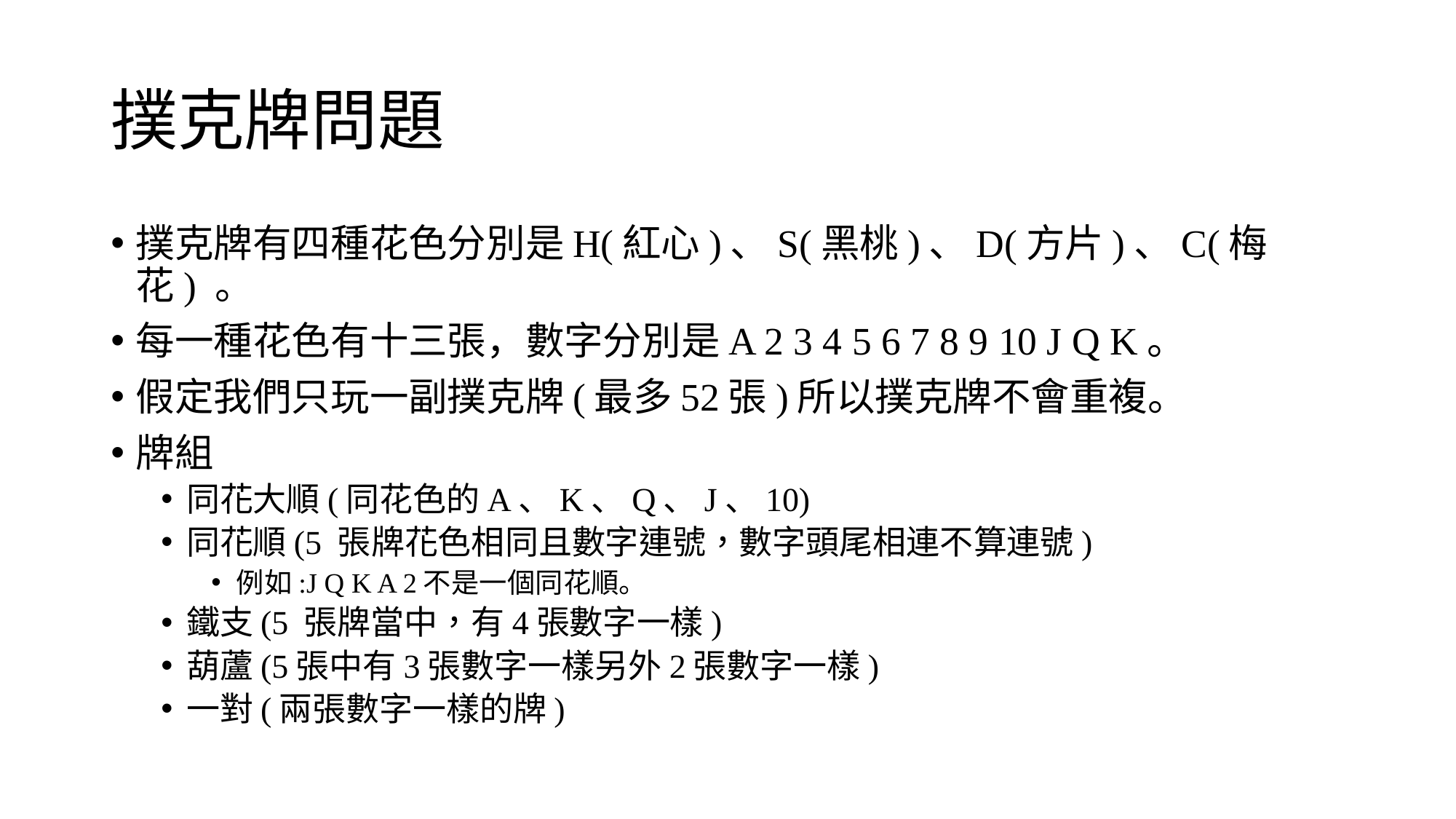

# 撲克牌問題
撲克牌有四種花色分別是H(紅心)、S(黑桃)、D(方片)、C(梅花) 。
每一種花色有十三張，數字分別是A 2 3 4 5 6 7 8 9 10 J Q K。
假定我們只玩一副撲克牌(最多52張)所以撲克牌不會重複。
牌組
同花大順(同花色的A、K、Q、J、10)
同花順(5 張牌花色相同且數字連號，數字頭尾相連不算連號)
例如:J Q K A 2不是一個同花順。
鐵支(5 張牌當中，有4張數字一樣)
葫蘆(5張中有3張數字一樣另外2張數字一樣)
一對(兩張數字一樣的牌)